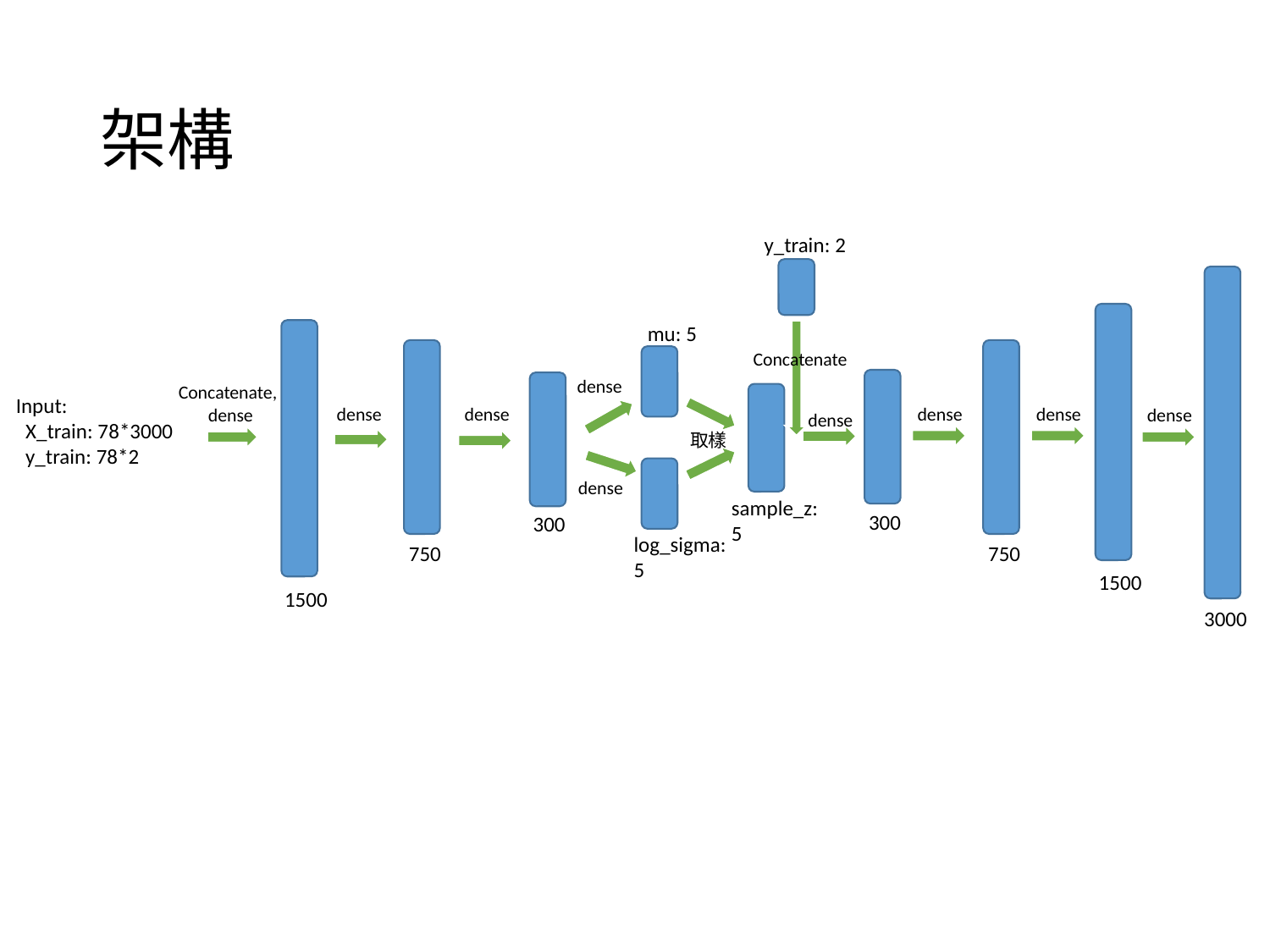

# 架構
y_train: 2

mu: 5

Concatenate

dense

Concatenate,
       dense

Input:
  X_train: 78*3000
  y_train: 78*2
dense
dense
dense
dense
dense

dense

取樣

dense
sample_z: 5
300
300
log_sigma: 5
750
750
1500
1500
3000